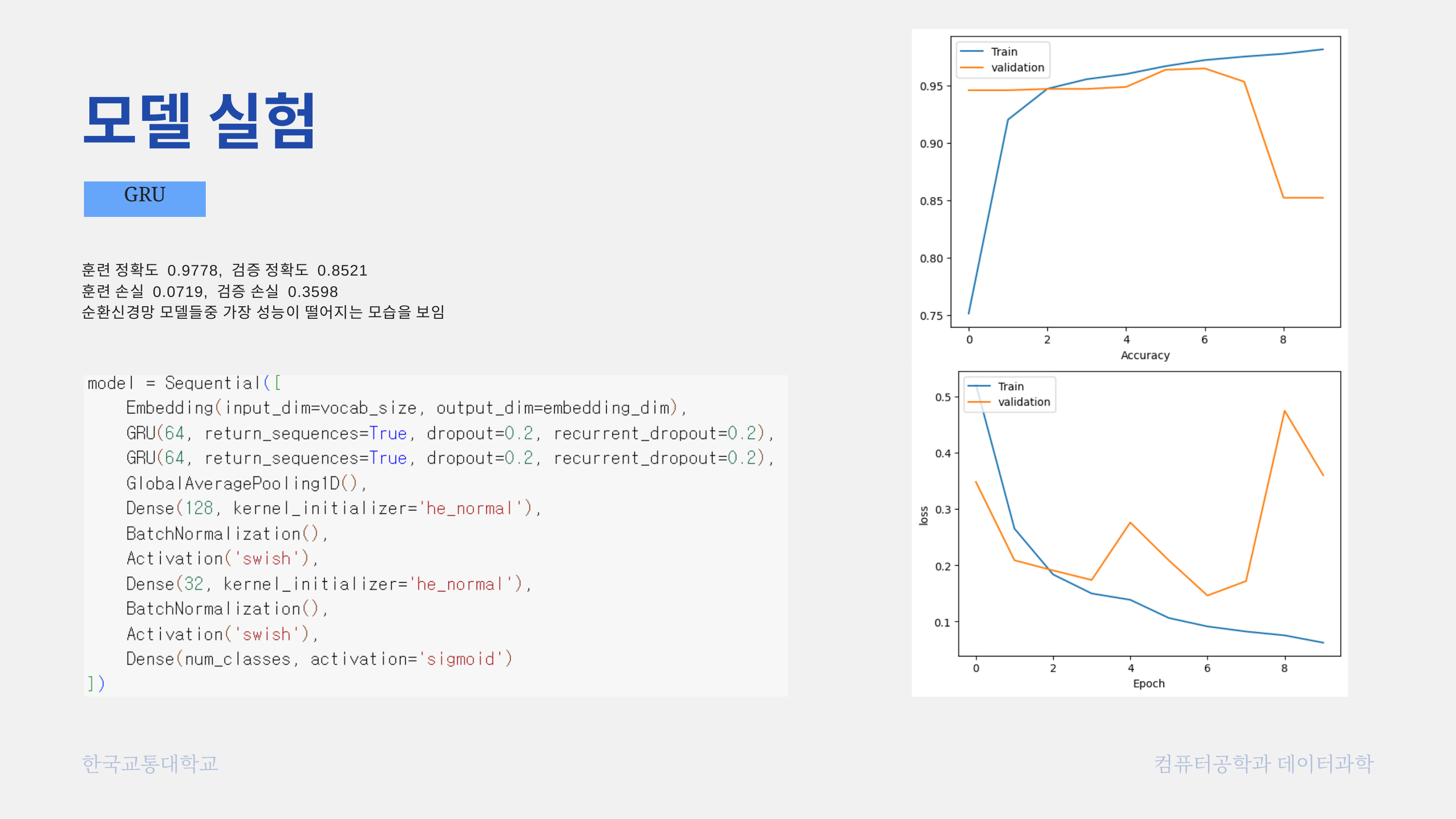

모델 실험

GRU
훈련 정확도 0.9778, 검증 정확도 0.8521
훈련 손실 0.0719, 검증 손실 0.3598
순환신경망 모델들중 가장 성능이 떨어지는 모습을 보임

한국교통대학교
컴퓨터공학과 데이터과학